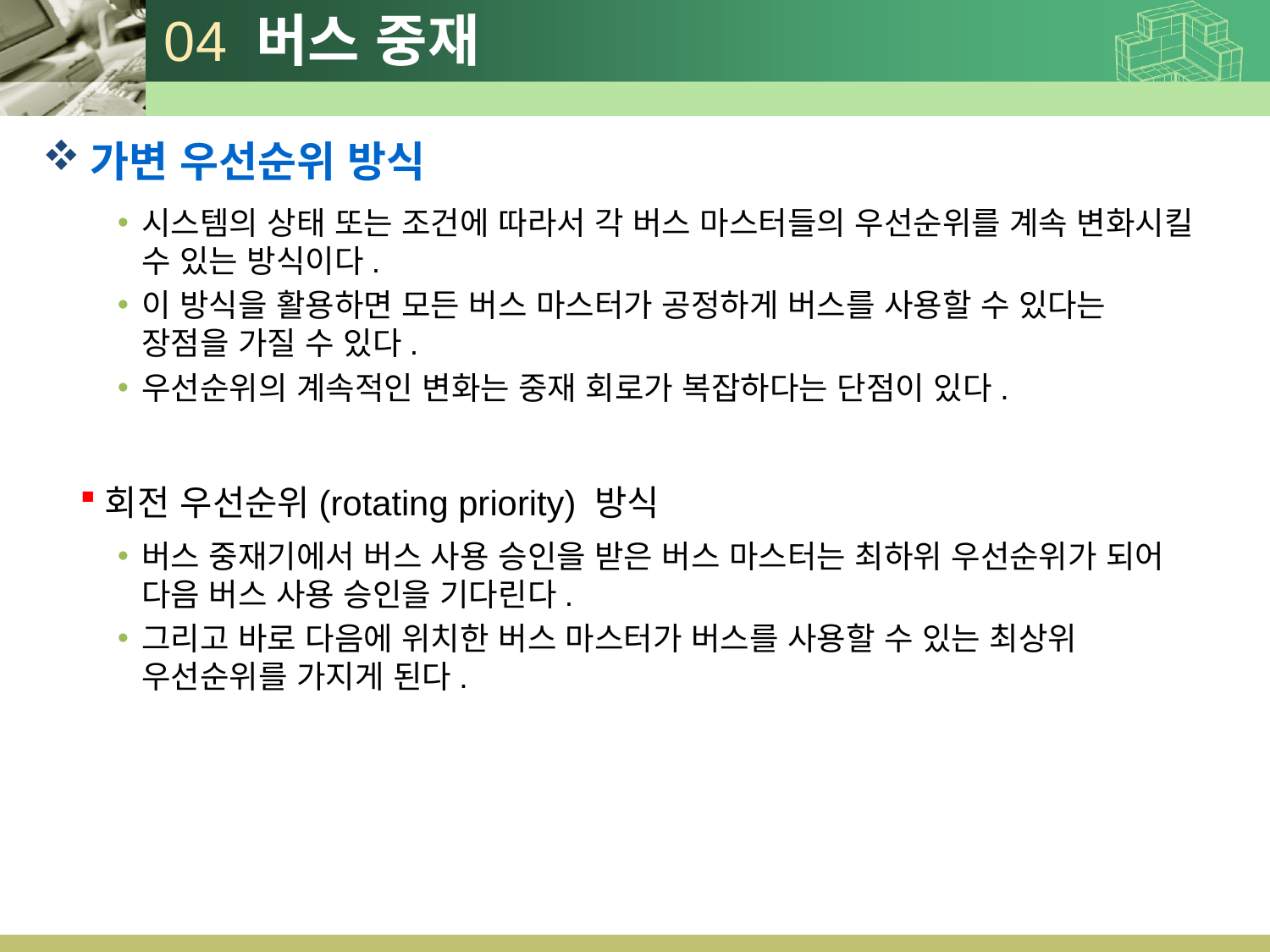

# 04 버스 중재
가변 우선순위 방식
시스템의 상태 또는 조건에 따라서 각 버스 마스터들의 우선순위를 계속 변화시킬 수 있는 방식이다.
이 방식을 활용하면 모든 버스 마스터가 공정하게 버스를 사용할 수 있다는
장점을 가질 수 있다.
우선순위의 계속적인 변화는 중재 회로가 복잡하다는 단점이 있다.

회전 우선순위(rotating priority) 방식
버스 중재기에서 버스 사용 승인을 받은 버스 마스터는 최하위 우선순위가 되어 다음 버스 사용 승인을 기다린다.
그리고 바로 다음에 위치한 버스 마스터가 버스를 사용할 수 있는 최상위 우선순위를 가지게 된다.